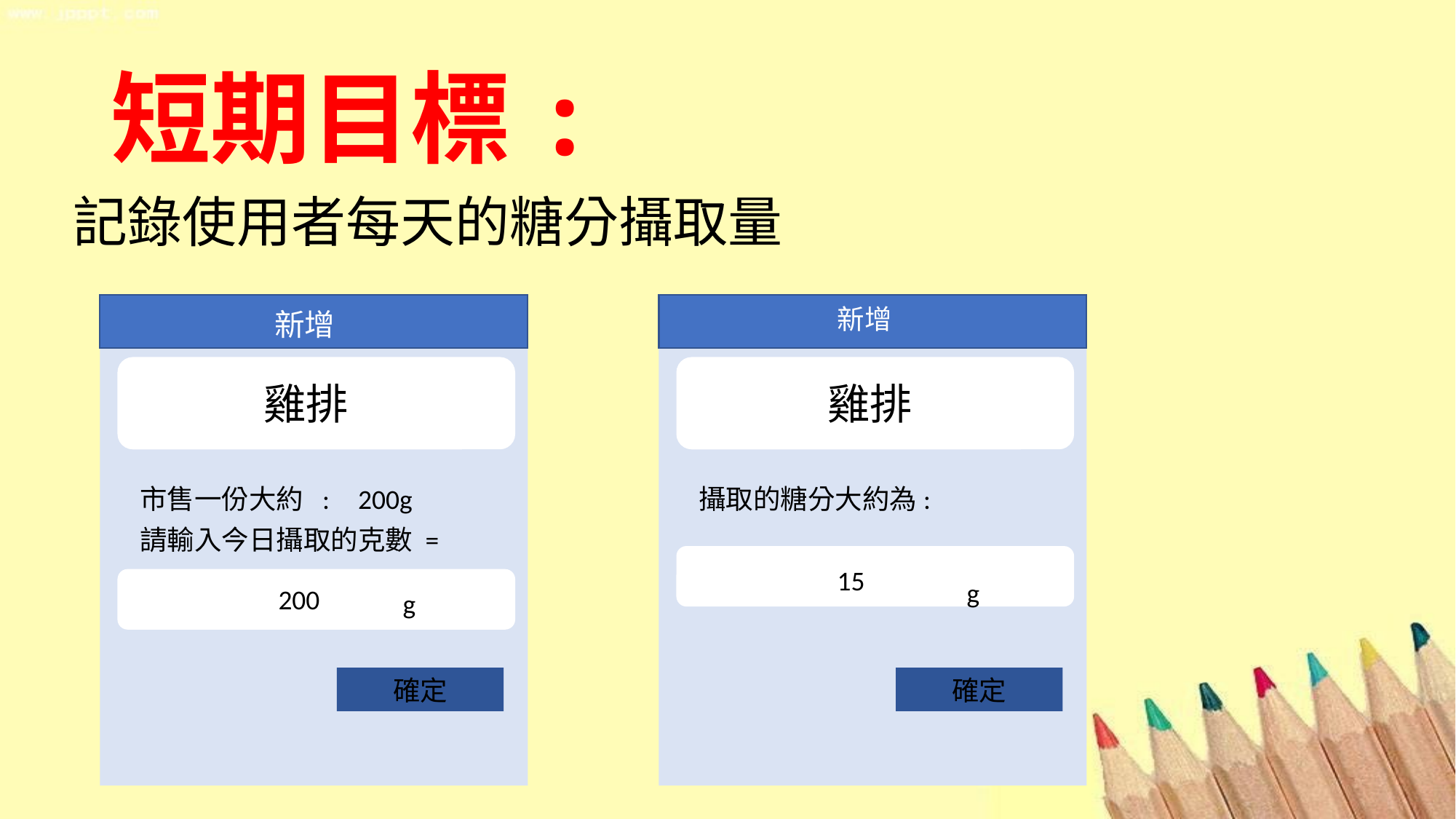

# 短期目標:
記錄使用者每天的糖分攝取量

新增
新增

雞排
雞排
市售一份大約  : 	200g
攝取的糖分大約為:
請輸入今日攝取的克數 =

15

g
200
g
確定
確定